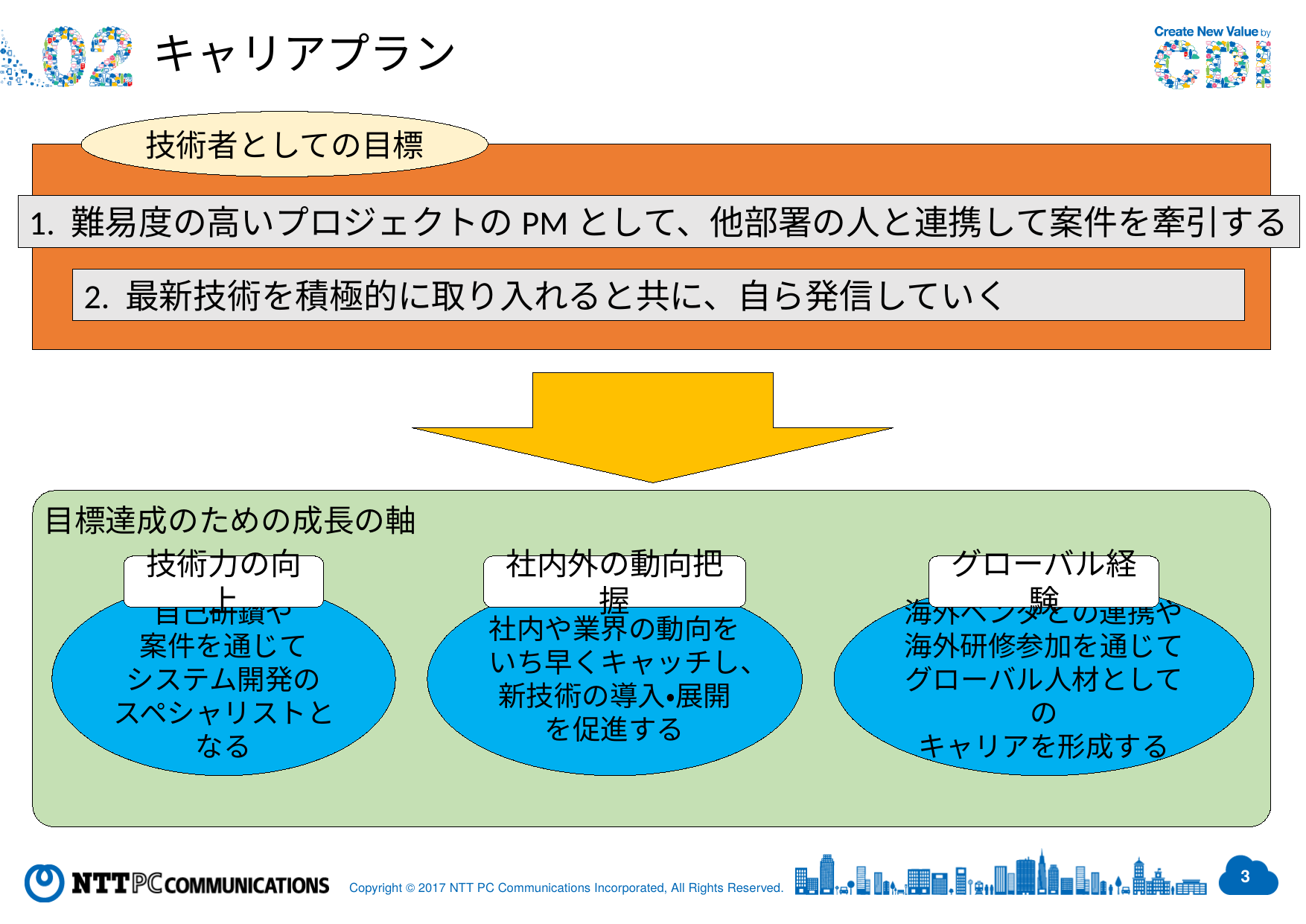

キャリアプラン
技術者としての目標

1. 難易度の高いプロジェクトのPMとして、他部署の人と連携して案件を牽引する
2. 最新技術を積極的に取り入れると共に、自ら発信していく

目標達成のための成長の軸
技術力の向上
自己研鑽や
案件を通じて
システム開発の
スペシャリストとなる
社内外の動向把握
社内や業界の動向を
いち早くキャッチし、
新技術の導入・展開を促進する
グローバル経験
海外ベンダとの連携や
海外研修参加を通じて
グローバル人材としての
キャリアを形成する